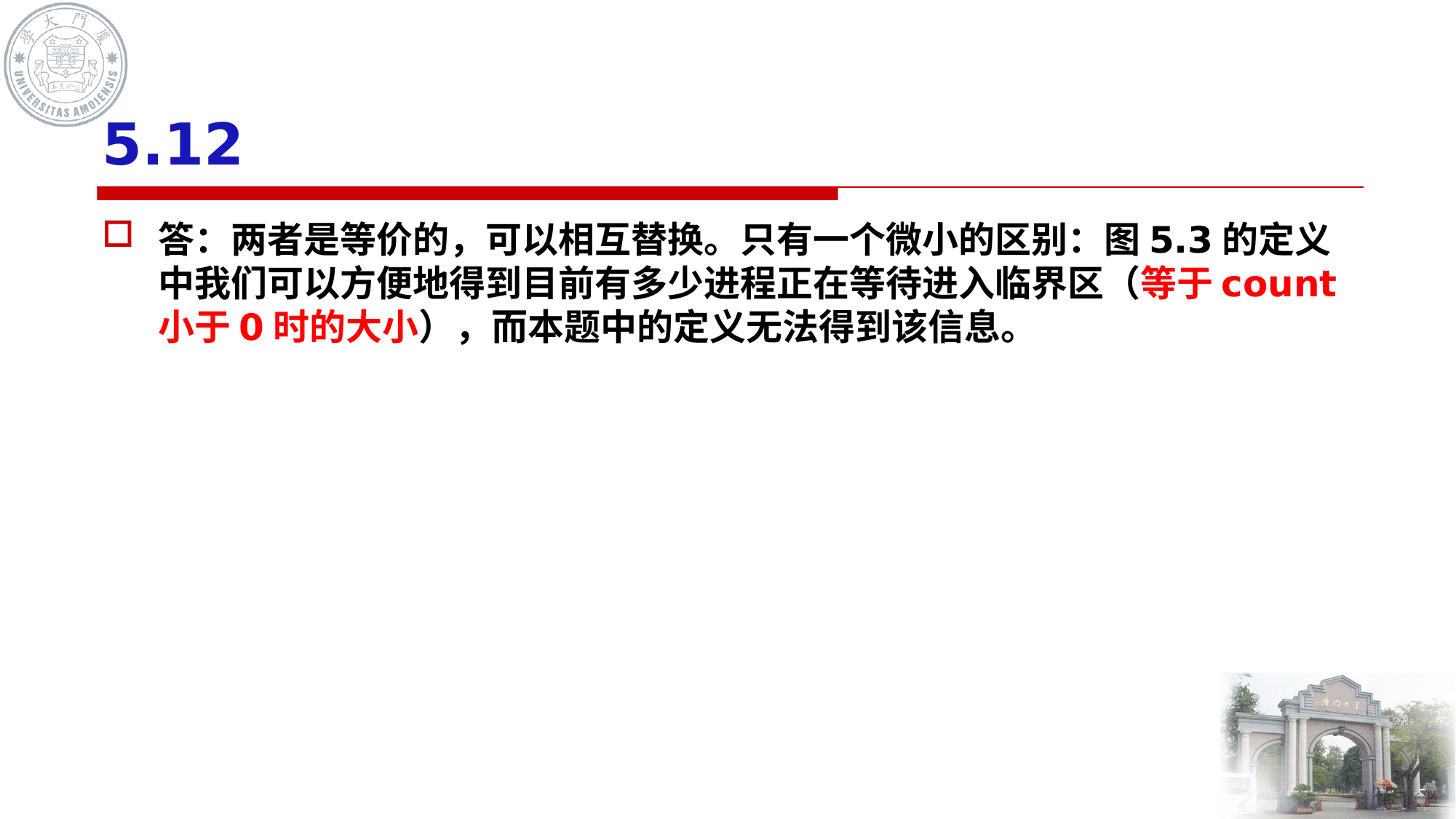

# 5.12
答：两者是等价的，可以相互替换。只有一个微小的区别：图5.3的定义中我们可以方便地得到目前有多少进程正在等待进入临界区（等于count小于0时的大小），而本题中的定义无法得到该信息。